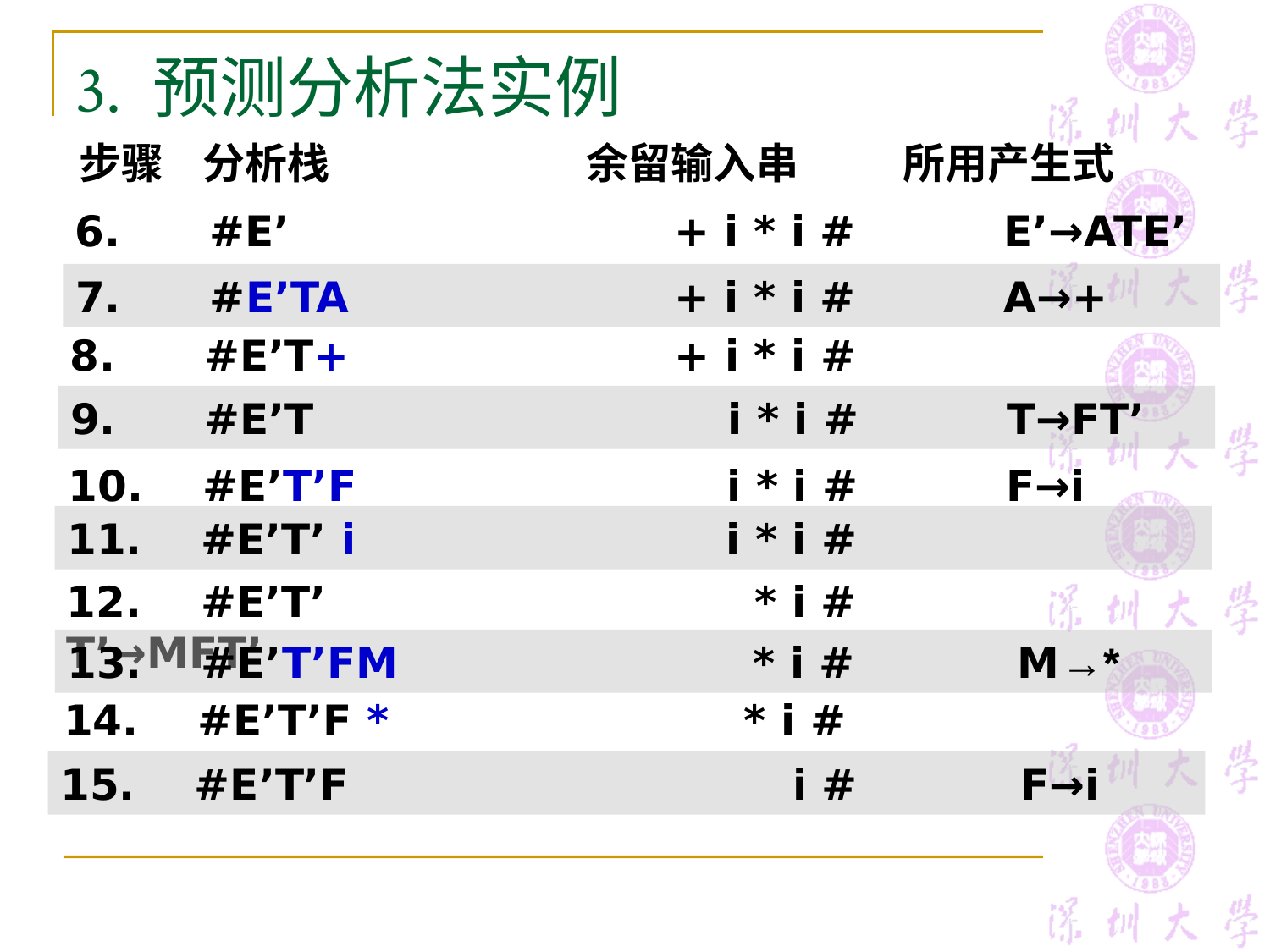

# 3. 预测分析法实例
步骤    分析栈                           余留输入串           所用产生式
6.      #E’                          + i * i #          E’→ATE’
7.      #E’TA                      + i * i #          A→+
8.      #E’T+                      + i * i #
9.      #E’T                            i * i #          T→FT’
10.    #E’T’F                         i * i #          F→i
11.    #E’T’ i                         i * i #
12.    #E’T’                             * i #          T’→MFT’
13.    #E’T’FM                        * i #           M→*
14.    #E’T’F *                        * i #
15.    #E’T’F                              i #           F→i